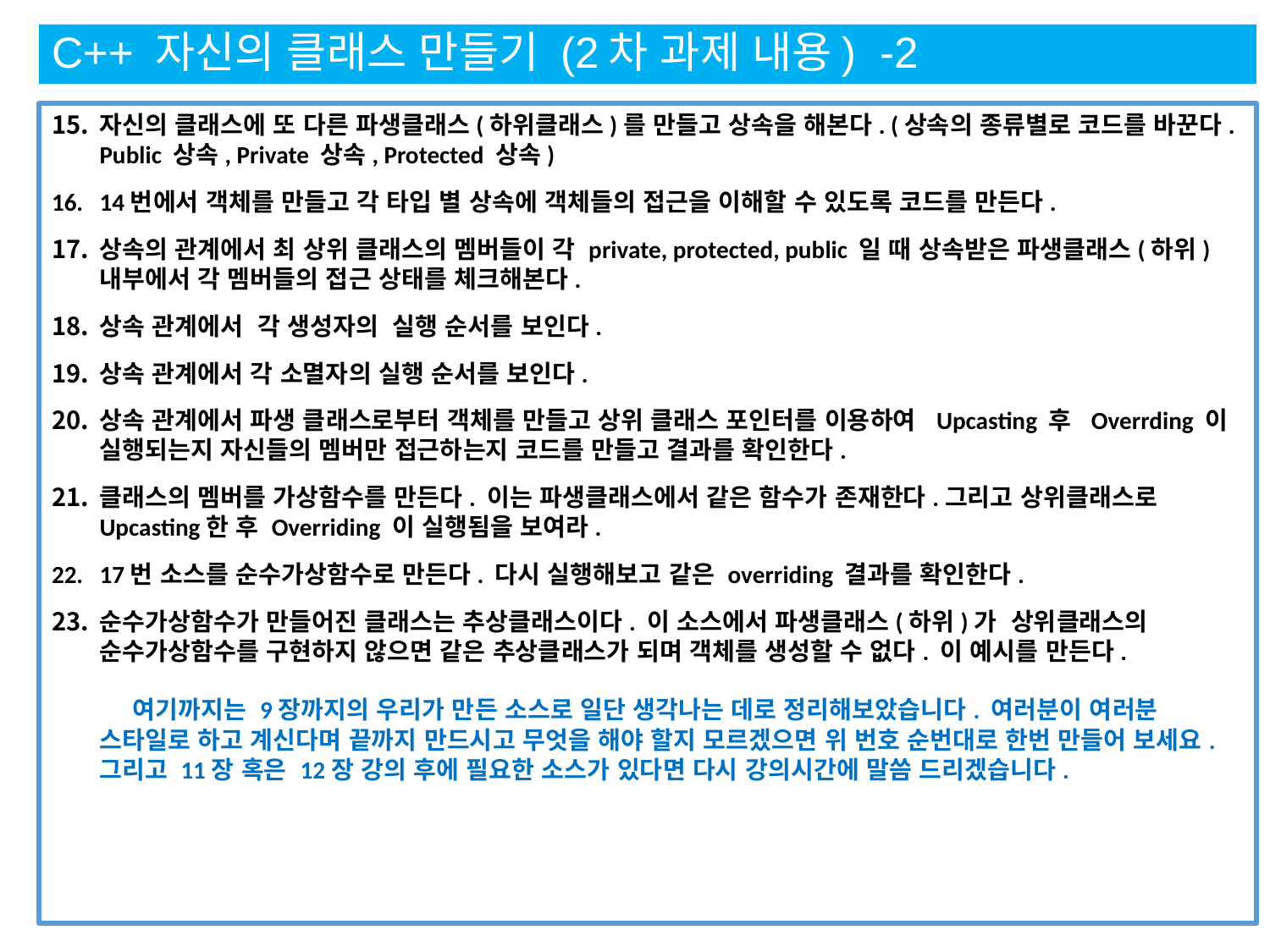

# C++ 자신의 클래스 만들기 (2차 과제 내용)  -2
자신의 클래스에 또 다른 파생클래스(하위클래스)를 만들고 상속을 해본다. (상속의 종류별로 코드를 바꾼다. Public 상속, Private 상속, Protected 상속)
14번에서 객체를 만들고 각 타입 별 상속에 객체들의 접근을 이해할 수 있도록 코드를 만든다.
상속의 관계에서 최 상위 클래스의 멤버들이 각 private, protected, public 일 때 상속받은 파생클래스(하위) 내부에서 각 멤버들의 접근 상태를 체크해본다.
상속 관계에서  각 생성자의  실행 순서를 보인다.
상속 관계에서 각 소멸자의 실행 순서를 보인다.
상속 관계에서 파생 클래스로부터 객체를 만들고 상위 클래스 포인터를 이용하여  Upcasting 후  Overrding 이 실행되는지 자신들의 멤버만 접근하는지 코드를 만들고 결과를 확인한다.
클래스의 멤버를 가상함수를 만든다. 이는 파생클래스에서 같은 함수가 존재한다.그리고 상위클래스로 Upcasting한 후 Overriding 이 실행됨을 보여라.
17번 소스를 순수가상함수로 만든다. 다시 실행해보고 같은 overriding 결과를 확인한다.
순수가상함수가 만들어진 클래스는 추상클래스이다. 이 소스에서 파생클래스(하위)가  상위클래스의 순수가상함수를 구현하지 않으면 같은 추상클래스가 되며 객체를 생성할 수 없다. 이 예시를 만든다.
     여기까지는 9장까지의 우리가 만든 소스로 일단 생각나는 데로 정리해보았습니다. 여러분이 여러분 스타일로 하고 계신다며 끝까지 만드시고 무엇을 해야 할지 모르겠으면 위 번호 순번대로 한번 만들어 보세요. 그리고 11장 혹은 12장 강의 후에 필요한 소스가 있다면 다시 강의시간에 말씀 드리겠습니다.